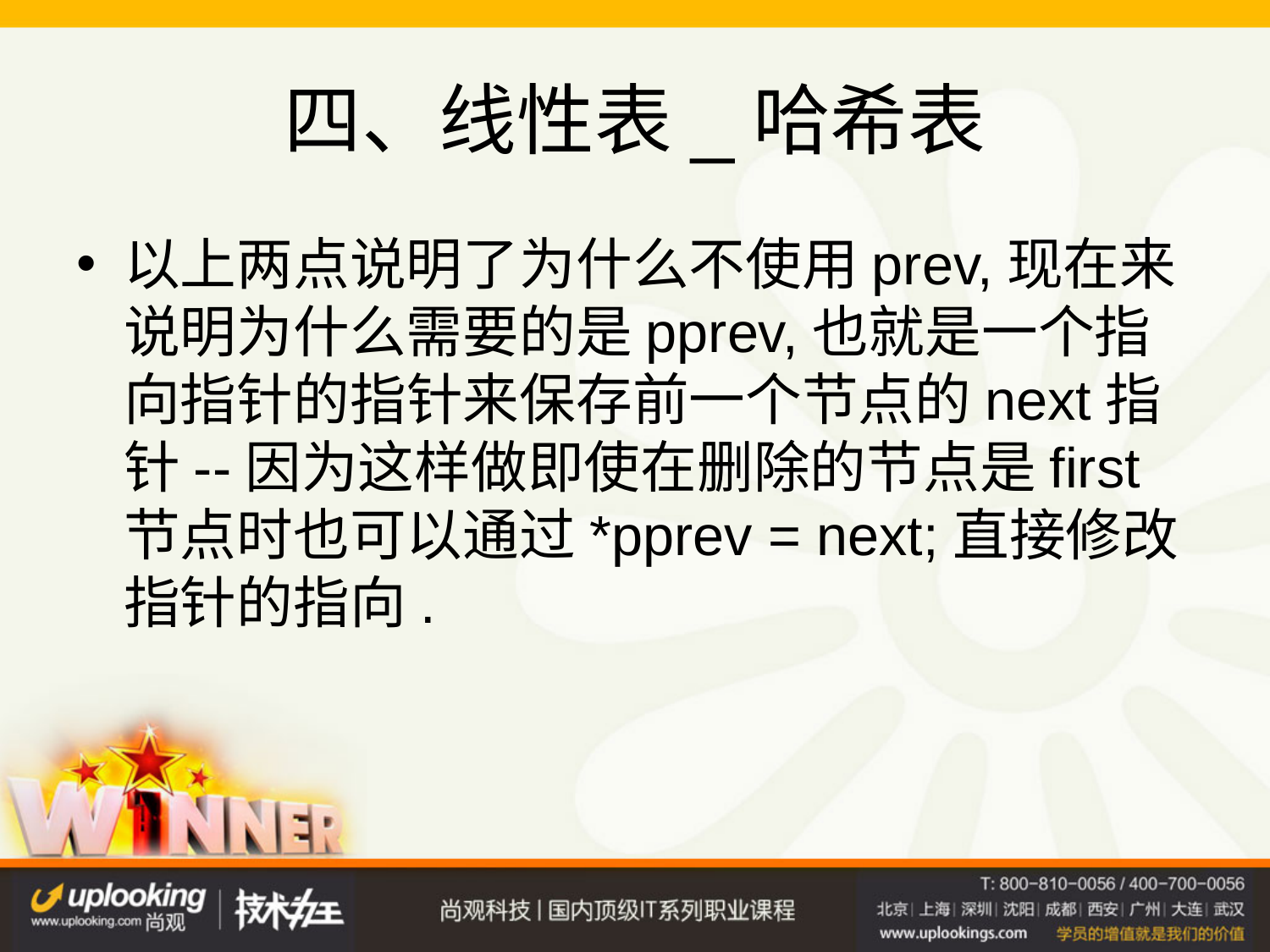

# 四、线性表_哈希表
以上两点说明了为什么不使用prev,现在来说明为什么需要的是pprev,也就是一个指向指针的指针来保存前一个节点的next指针--因为这样做即使在删除的节点是first节点时也可以通过*pprev = next;直接修改指针的指向.